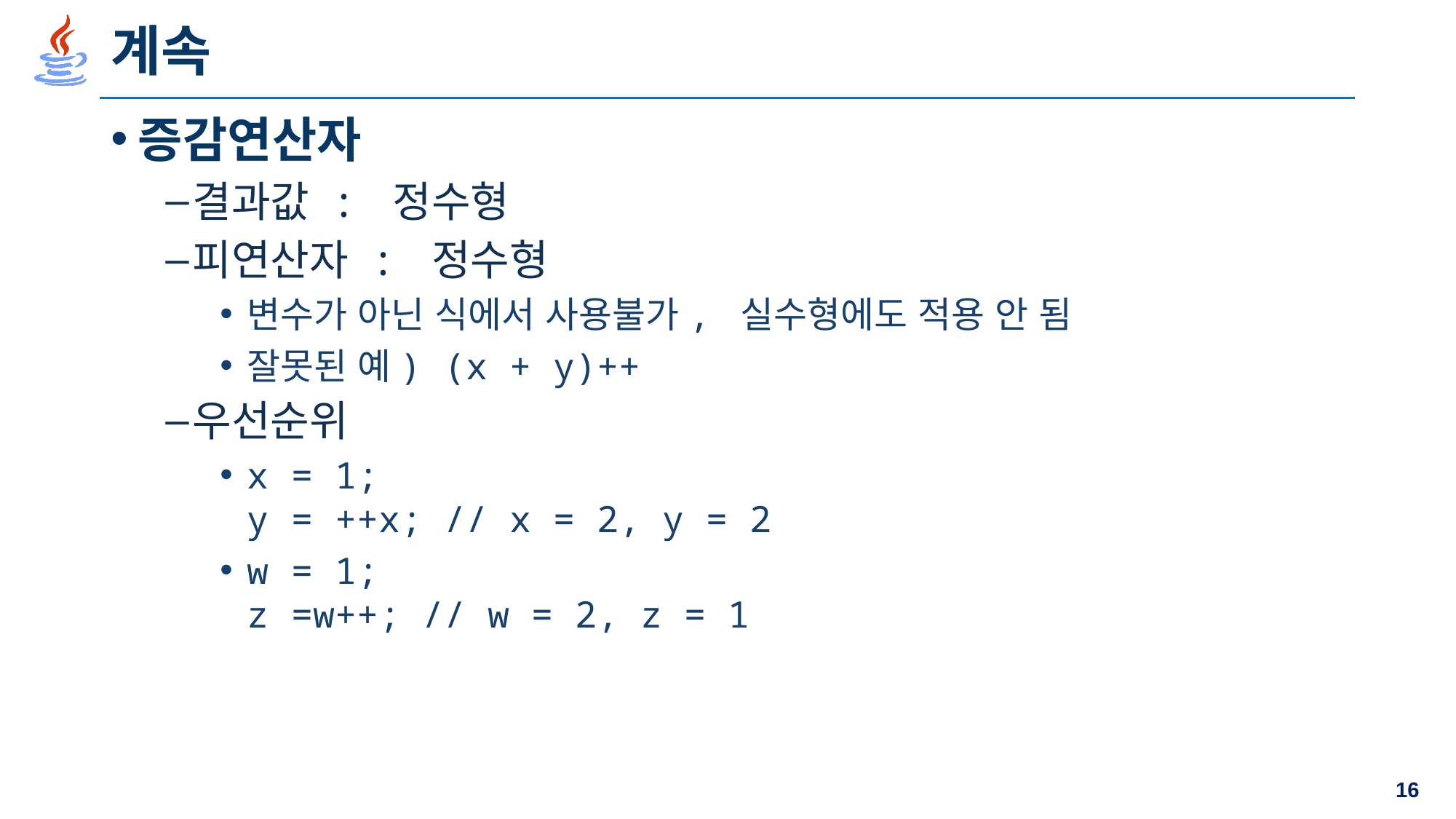

# 계속
증감연산자
결과값 : 정수형
피연산자 : 정수형
변수가 아닌 식에서 사용불가, 실수형에도 적용 안 됨
잘못된 예) (x + y)++
우선순위
x = 1;
y = ++x; // x = 2, y = 2
w = 1;
z =w++; // w = 2, z = 1
16